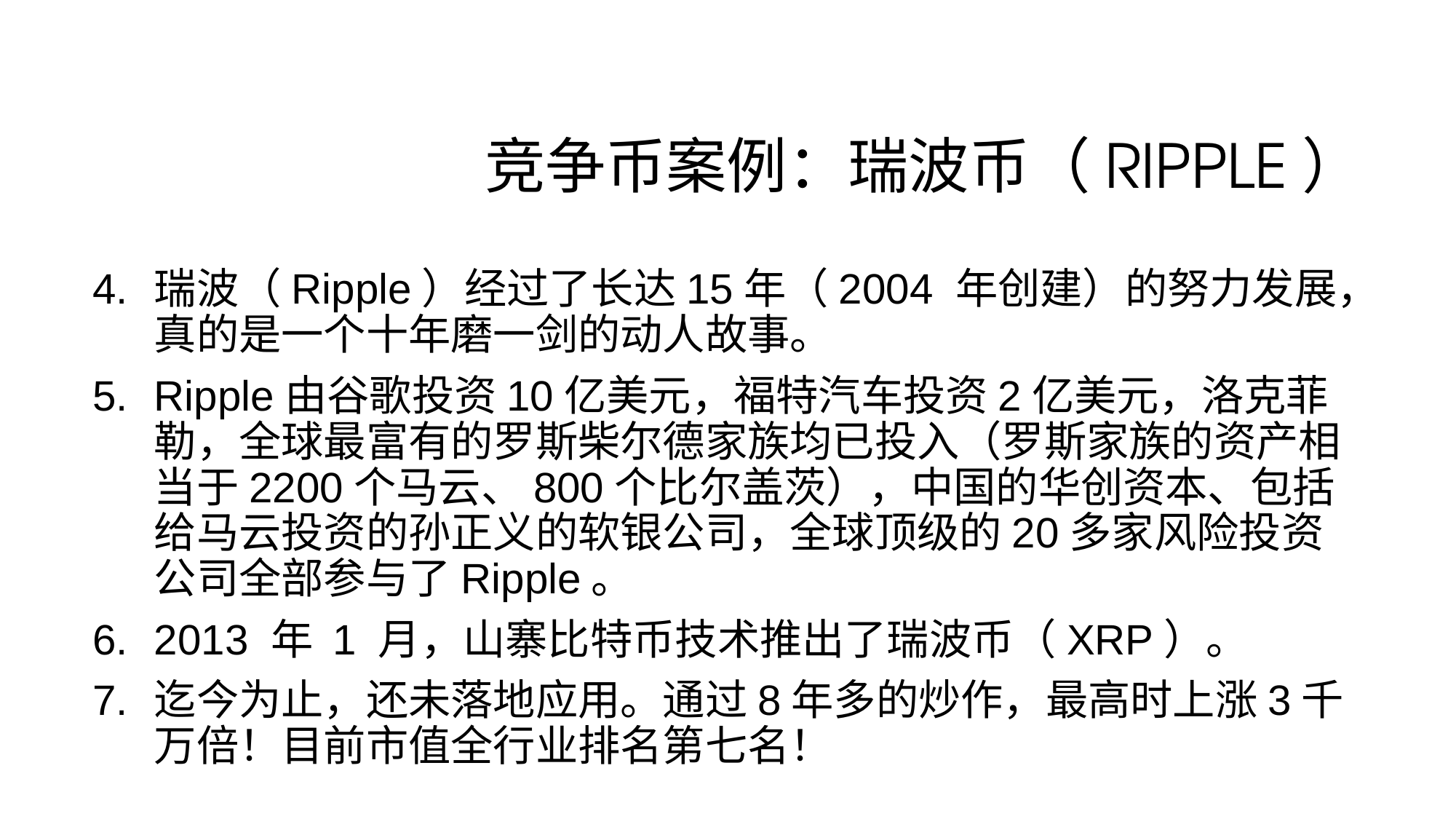

# 竞争币案例：瑞波币（Ripple）
瑞波（Ripple）经过了长达15年（2004 年创建）的努力发展，真的是一个十年磨一剑的动人故事。
Ripple由谷歌投资10亿美元，福特汽车投资2亿美元，洛克菲勒，全球最富有的罗斯柴尔德家族均已投入（罗斯家族的资产相当于2200个马云、800个比尔盖茨），中国的华创资本、包括给马云投资的孙正义的软银公司，全球顶级的20多家风险投资公司全部参与了Ripple。
2013 年 1 月，山寨比特币技术推出了瑞波币（XRP）。
迄今为止，还未落地应用。通过8年多的炒作，最高时上涨3千万倍！目前市值全行业排名第七名！